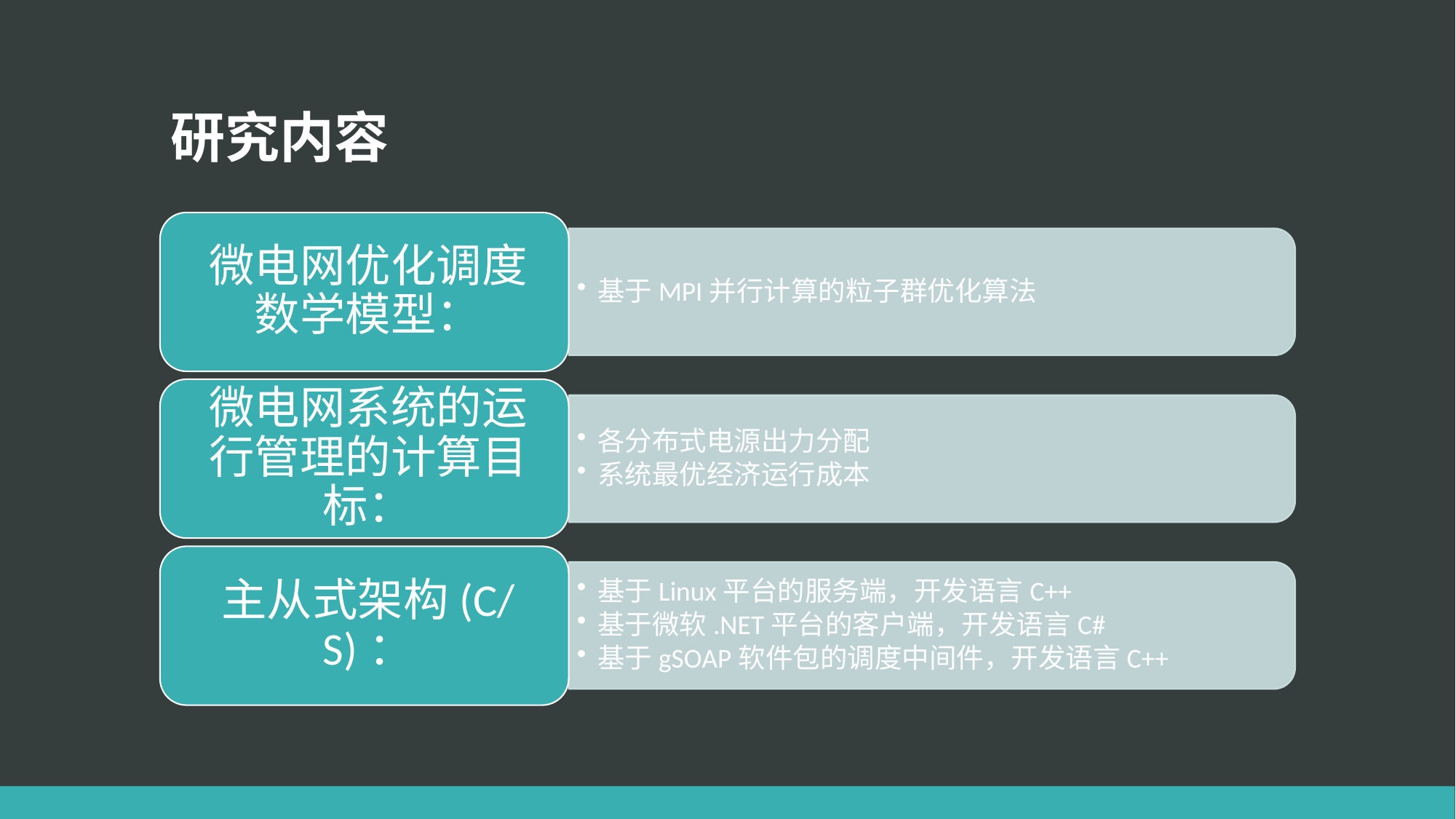

# 研究内容
基于MPI并行计算的粒子群优化算法
微电网优化调度数学模型：
各分布式电源出力分配
系统最优经济运行成本
微电网系统的运行管理的计算目标：
基于Linux平台的服务端，开发语言C++
基于微软.NET平台的客户端，开发语言C#
基于gSOAP软件包的调度中间件，开发语言C++
主从式架构(C/S)：